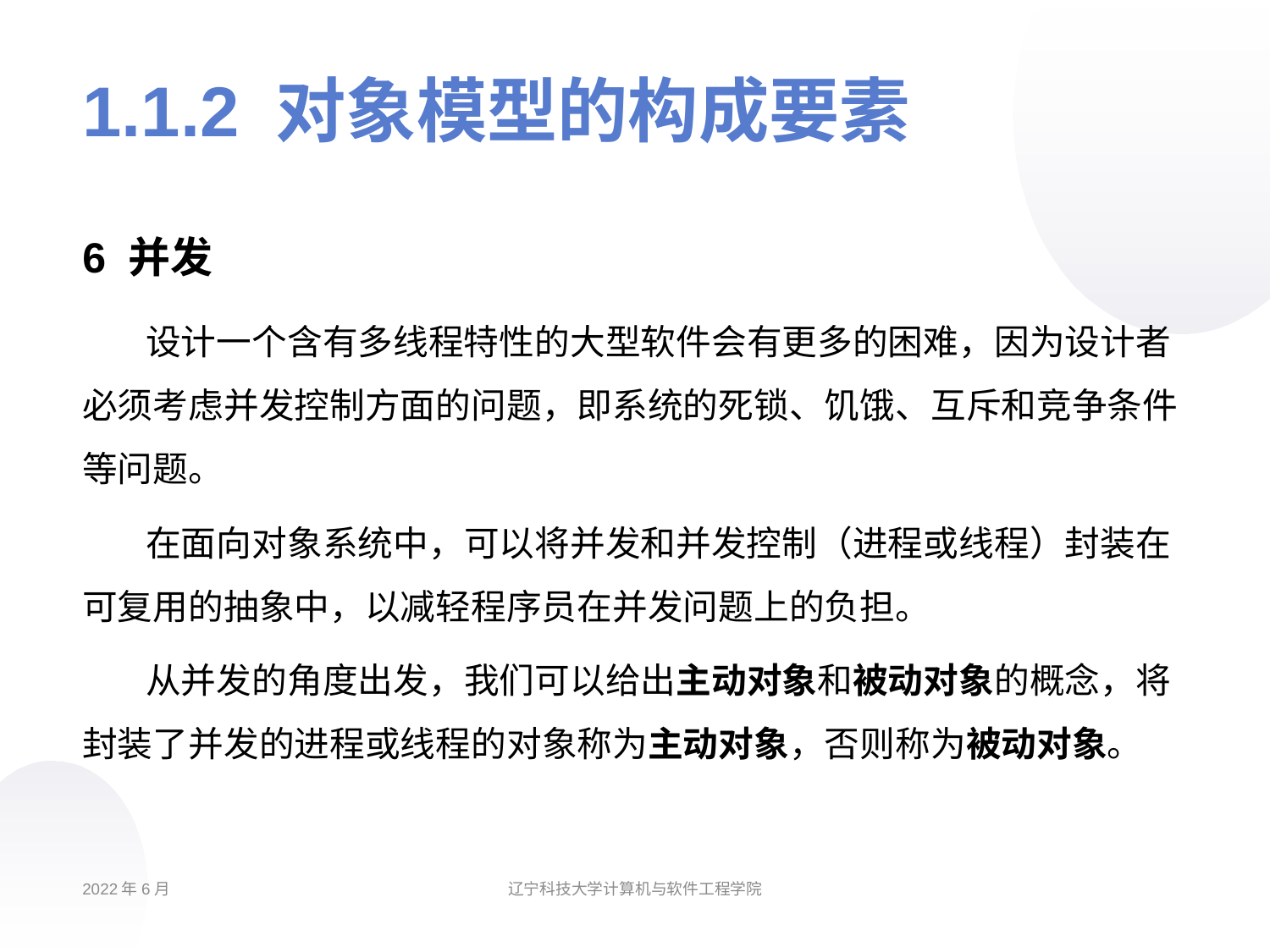

# 1.1.2 对象模型的构成要素
6 并发
设计一个含有多线程特性的大型软件会有更多的困难，因为设计者必须考虑并发控制方面的问题，即系统的死锁、饥饿、互斥和竞争条件等问题。
在面向对象系统中，可以将并发和并发控制（进程或线程）封装在可复用的抽象中，以减轻程序员在并发问题上的负担。
从并发的角度出发，我们可以给出主动对象和被动对象的概念，将封装了并发的进程或线程的对象称为主动对象，否则称为被动对象。

2022年6月
辽宁科技大学计算机与软件工程学院
59